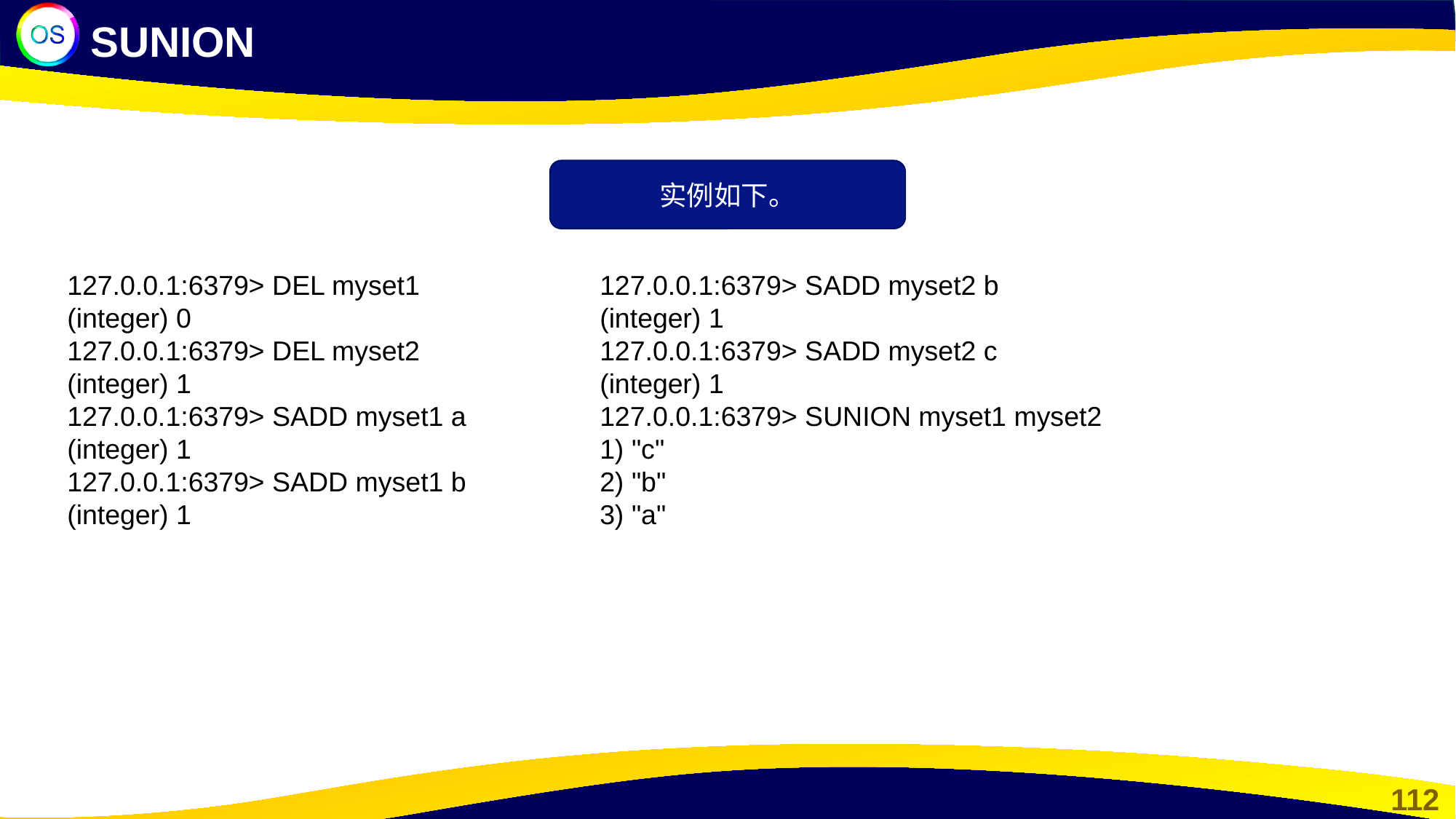

SUNION
实例如下。
127.0.0.1:6379> DEL myset1
(integer) 0
127.0.0.1:6379> DEL myset2
(integer) 1
127.0.0.1:6379> SADD myset1 a
(integer) 1
127.0.0.1:6379> SADD myset1 b
(integer) 1
127.0.0.1:6379> SADD myset2 b
(integer) 1
127.0.0.1:6379> SADD myset2 c
(integer) 1
127.0.0.1:6379> SUNION myset1 myset2
1) "c"
2) "b"
3) "a"